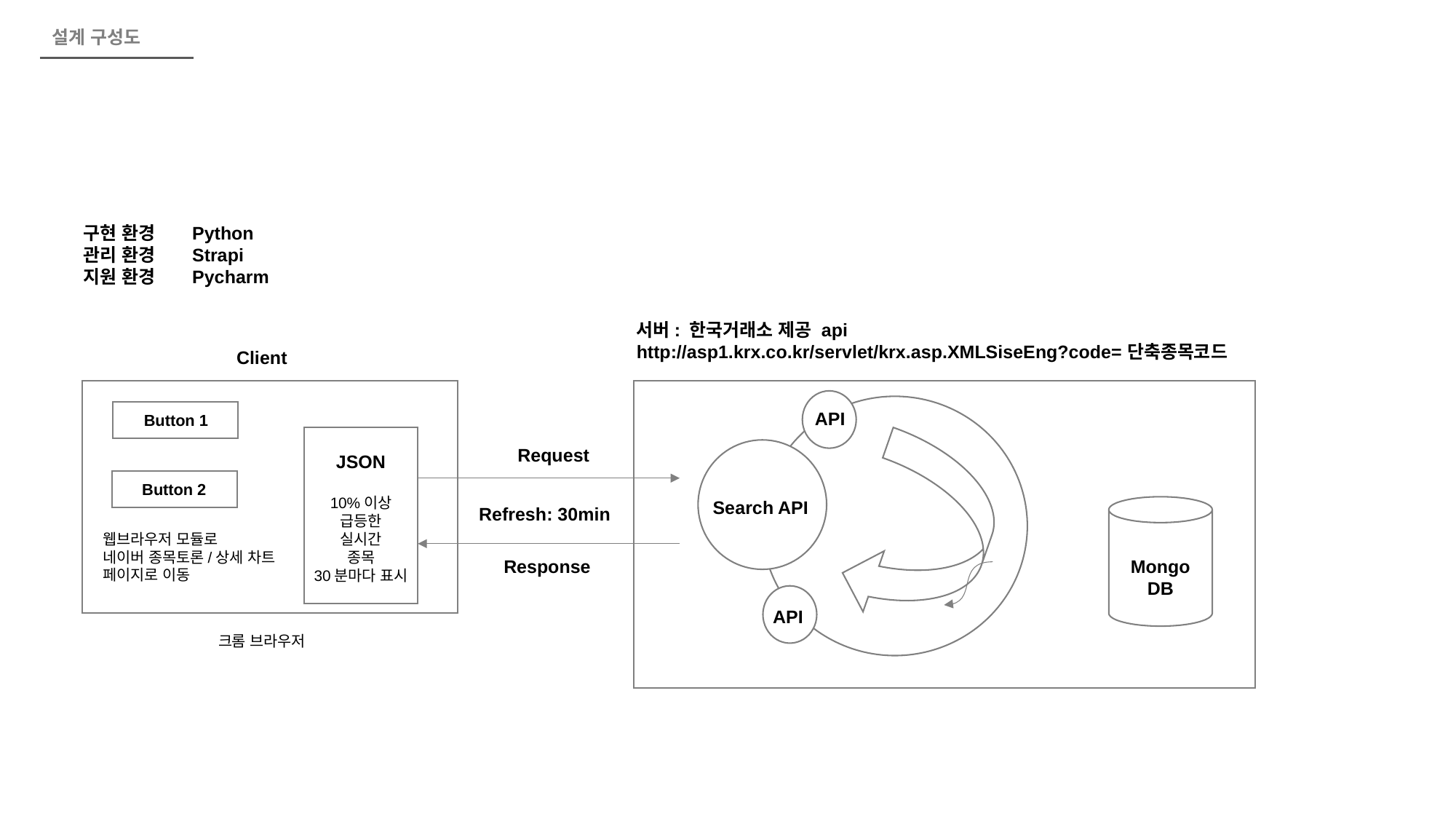

설계 구성도
구현 환경	Python
관리 환경	Strapi
지원 환경	Pycharm
서버: 한국거래소 제공 api
http://asp1.krx.co.kr/servlet/krx.asp.XMLSiseEng?code=단축종목코드
Client

API

Button 1

Request

JSON
10%이상
급등한
실시간
종목
30분마다 표시

Button 2
Search API

Refresh: 30min
웹브라우저 모듈로
네이버 종목토론/상세 차트
페이지로 이동
Response
Mongo
DB

API
크롬 브라우저